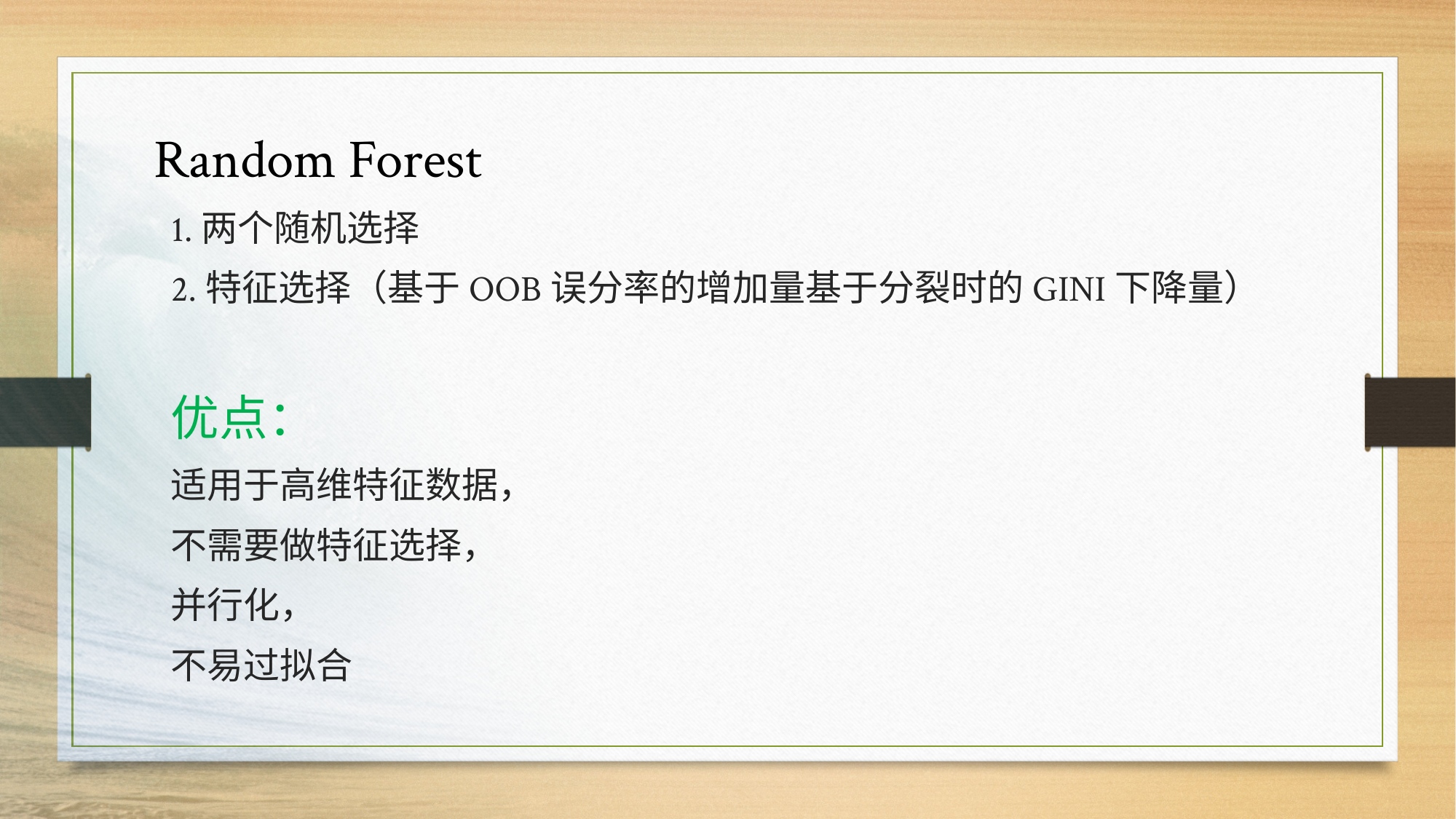

Random Forest
1.两个随机选择
2.特征选择（基于OOB误分率的增加量基于分裂时的GINI下降量）

优点：
适用于高维特征数据，
不需要做特征选择，
并行化，
不易过拟合